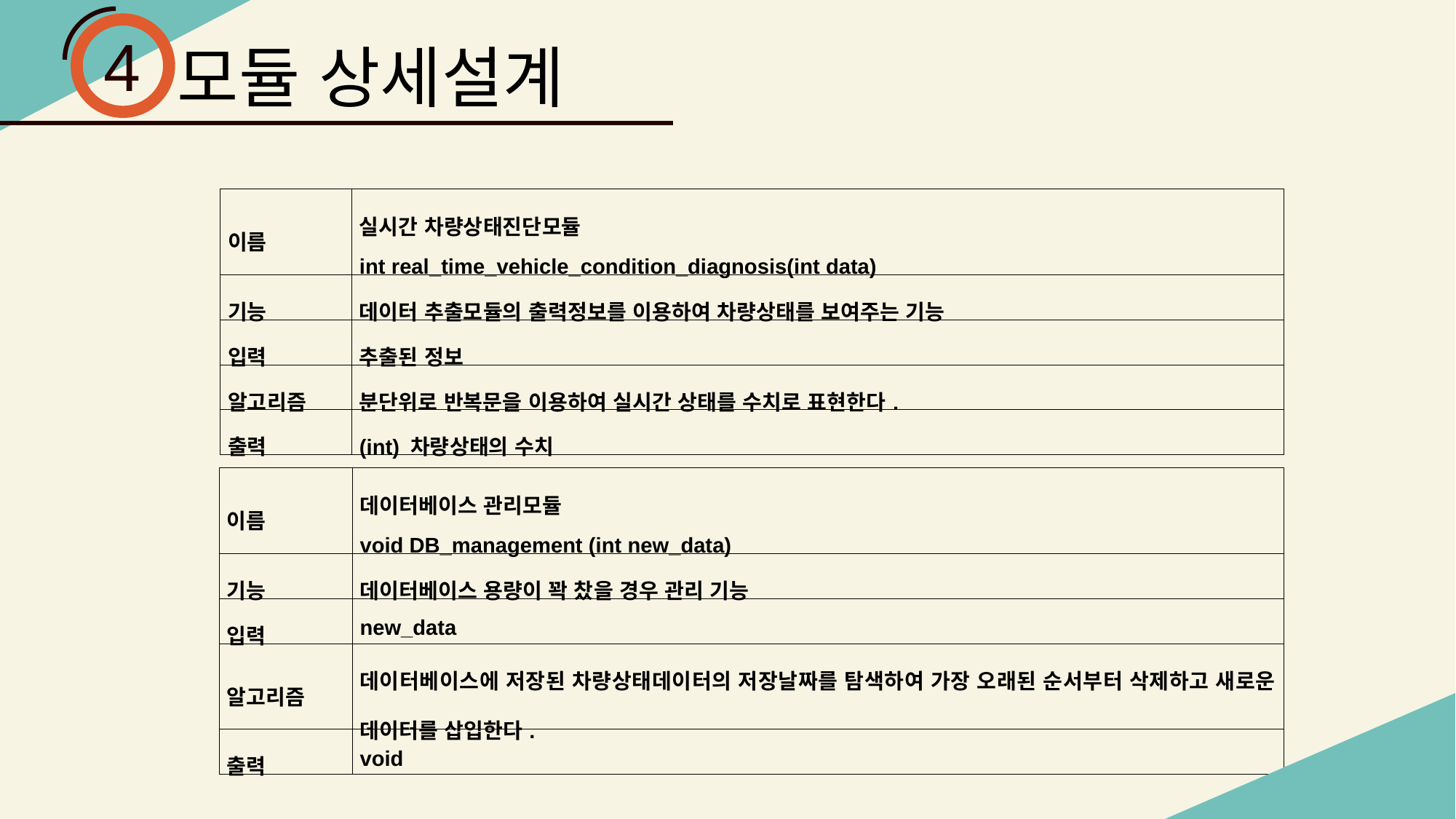

4
모듈 상세설계
| 이름 | 실시간 차량상태진단모듈 int real\_time\_vehicle\_condition\_diagnosis(int data) |
| --- | --- |
| 기능 | 데이터 추출모듈의 출력정보를 이용하여 차량상태를 보여주는 기능 |
| 입력 | 추출된 정보 |
| 알고리즘 | 분단위로 반복문을 이용하여 실시간 상태를 수치로 표현한다. |
| 출력 | (int) 차량상태의 수치 |
| 이름 | 데이터베이스 관리모듈 void DB\_management (int new\_data) |
| --- | --- |
| 기능 | 데이터베이스 용량이 꽉 찼을 경우 관리 기능 |
| 입력 | new\_data |
| 알고리즘 | 데이터베이스에 저장된 차량상태데이터의 저장날짜를 탐색하여 가장 오래된 순서부터 삭제하고 새로운 데이터를 삽입한다. |
| 출력 | void |